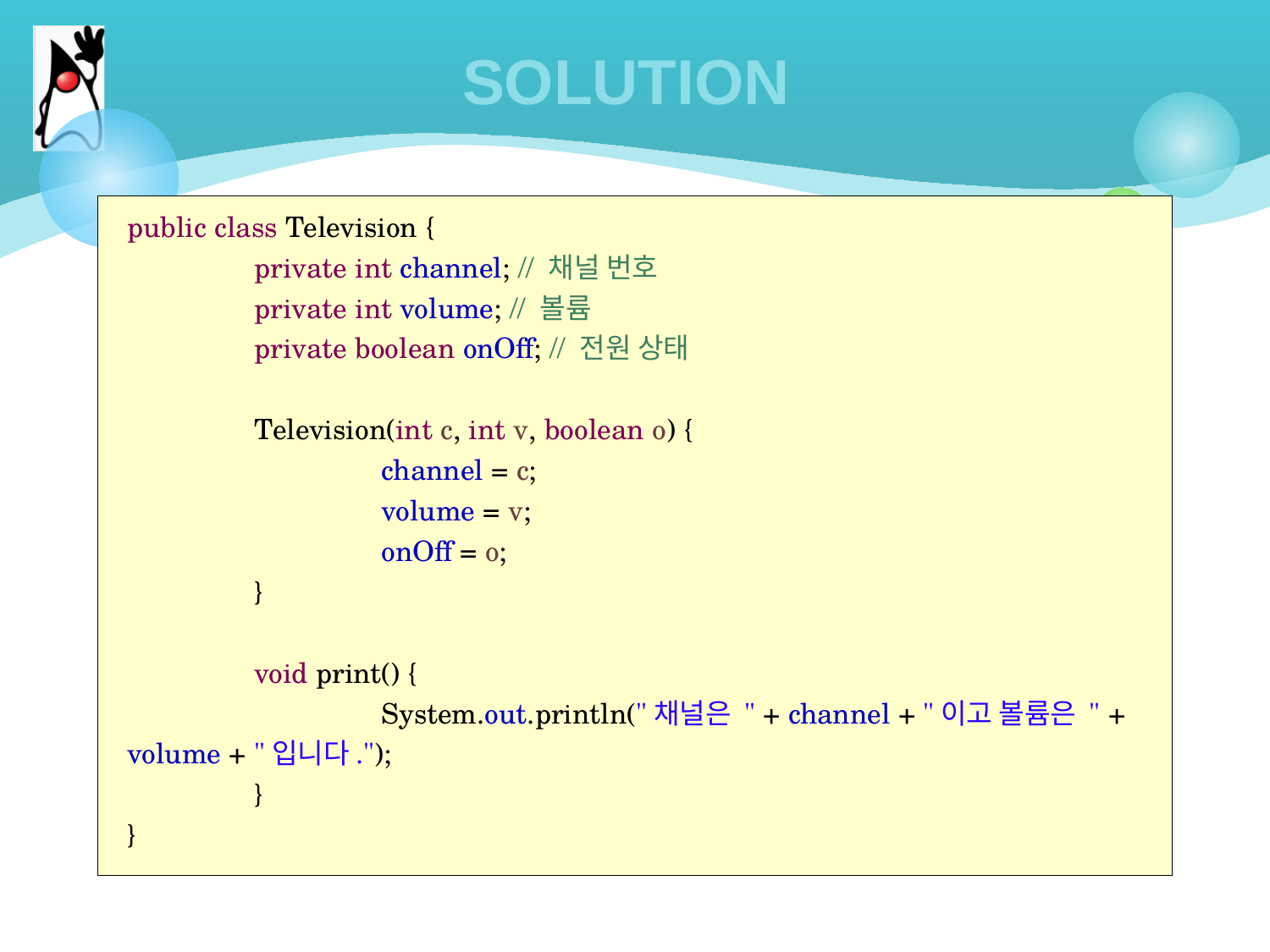

# SOLUTION
public class Television {
	private int channel; // 채널 번호
	private int volume; // 볼륨
	private boolean onOff; // 전원 상태

	Television(int c, int v, boolean o) {
		channel = c;
		volume = v;
		onOff = o;
	}

	void print() {
		System.out.println("채널은 " + channel + "이고 볼륨은 " + volume + "입니다.");
	}
}